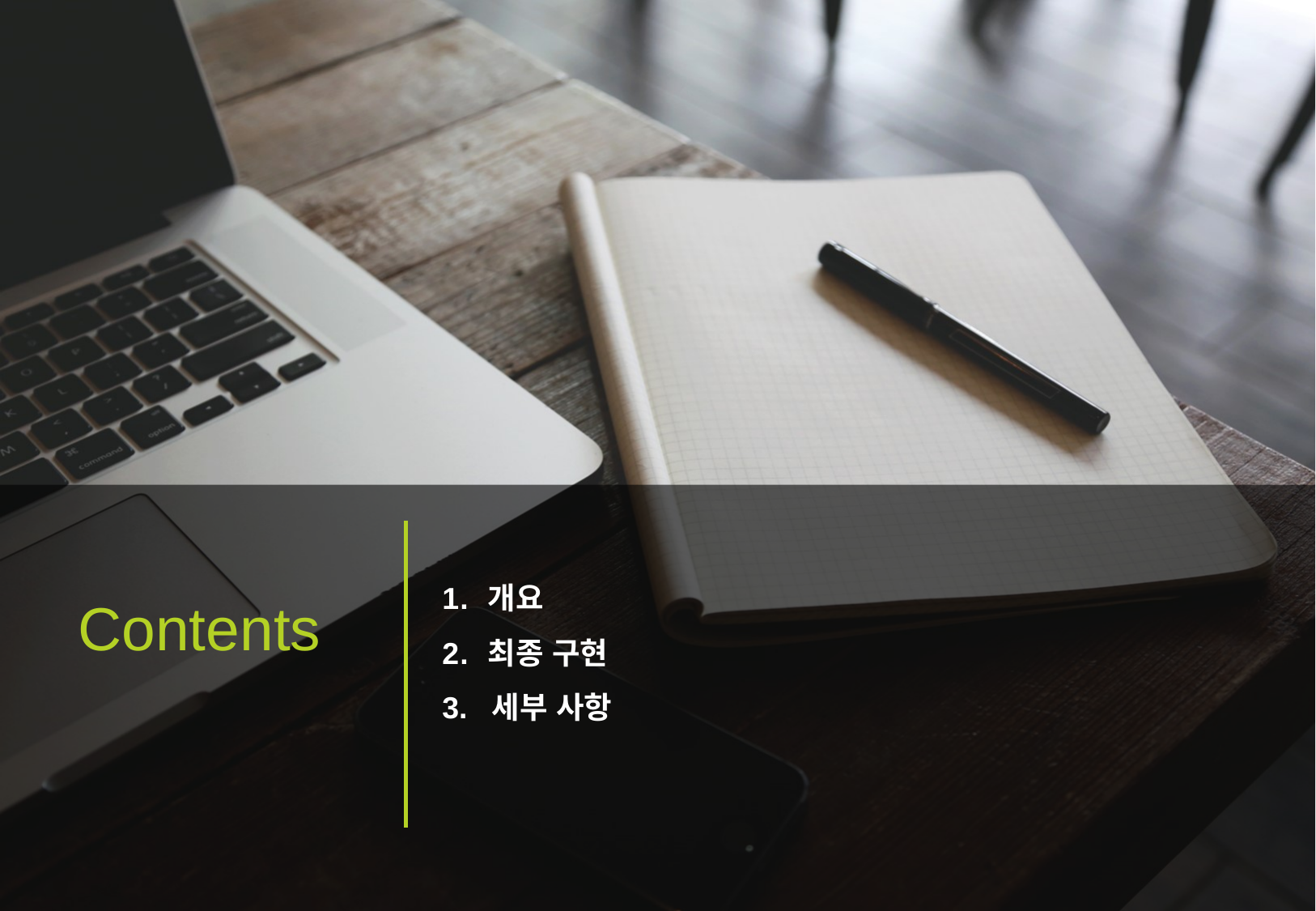

개요
최종 구현
3.  세부 사항
Contents